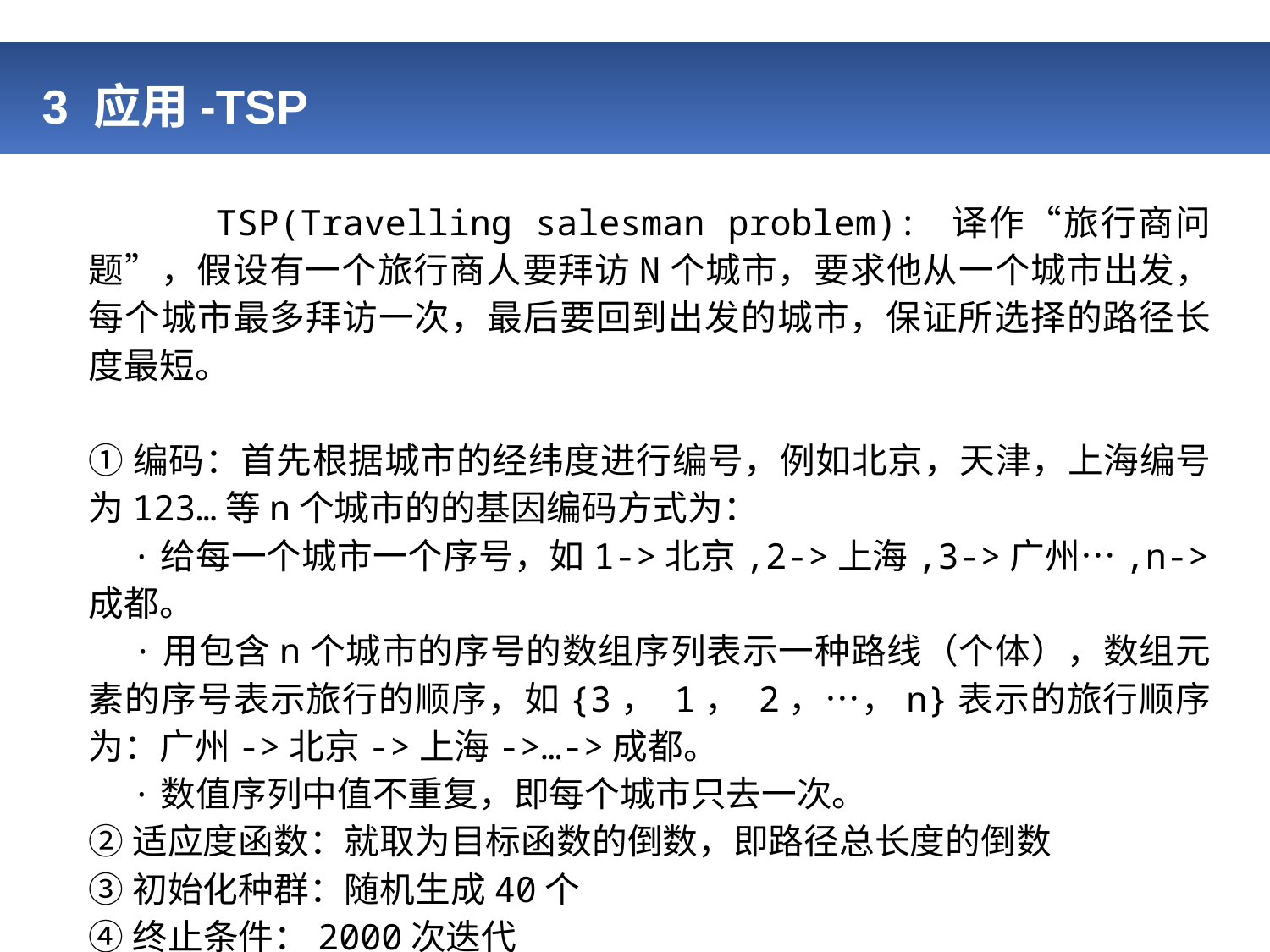

# 3 应用-TSP
	TSP(Travelling salesman problem): 译作“旅行商问题”，假设有一个旅行商人要拜访N个城市，要求他从一个城市出发，每个城市最多拜访一次，最后要回到出发的城市，保证所选择的路径长度最短。

①编码：首先根据城市的经纬度进行编号，例如北京，天津，上海编号为123…等n个城市的的基因编码方式为：
  ·给每一个城市一个序号，如1->北京,2->上海,3->广州…,n->成都。
  ·用包含n个城市的序号的数组序列表示一种路线（个体），数组元素的序号表示旅行的顺序，如{3， 1， 2，…，n}表示的旅行顺序为：广州->北京->上海->…->成都。
  ·数值序列中值不重复，即每个城市只去一次。
②适应度函数：就取为目标函数的倒数，即路径总长度的倒数
③初始化种群：随机生成40个
④终止条件：2000次迭代